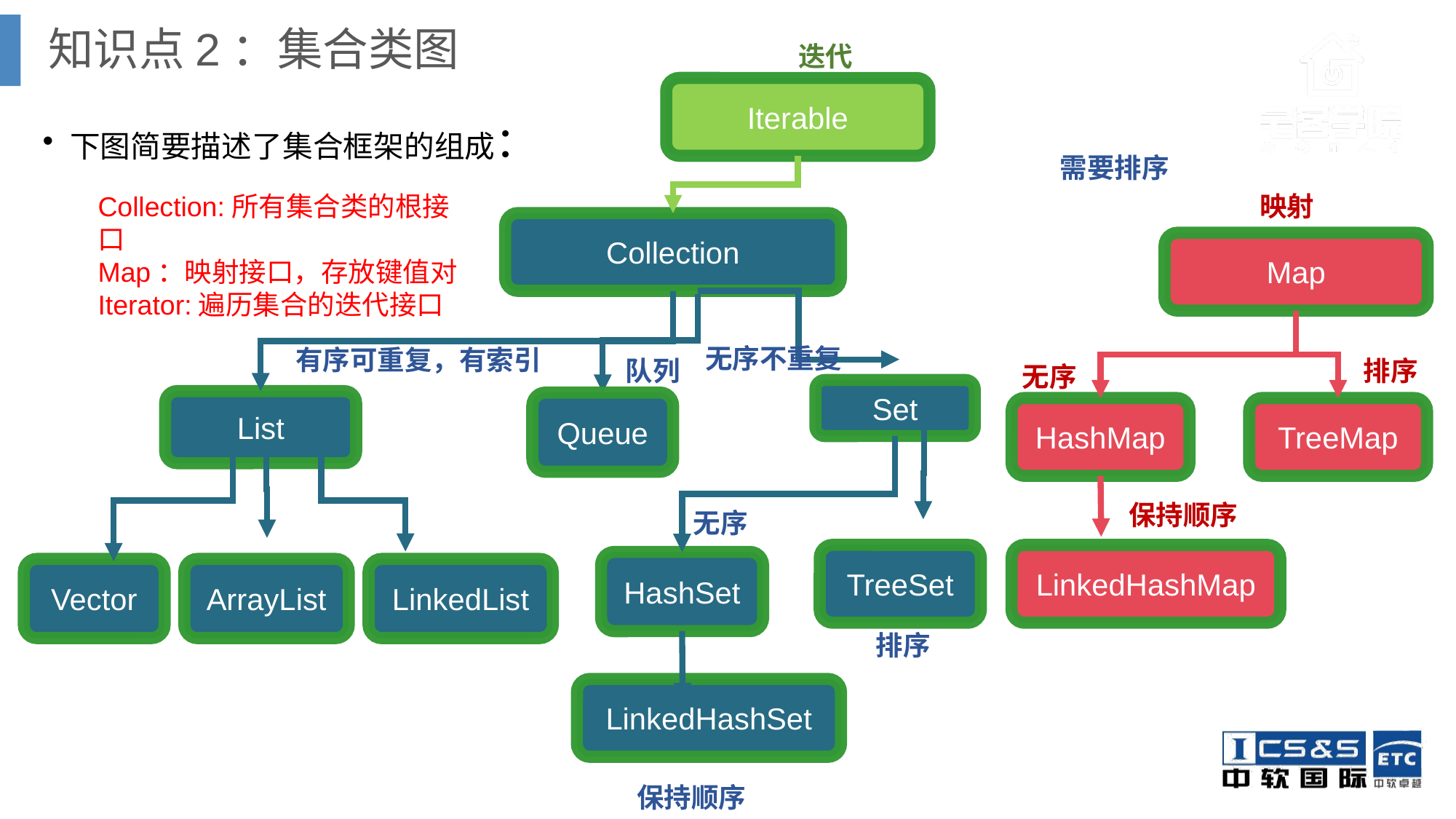

# 知识点2：集合类图
迭代
Iterable
下图简要描述了集合框架的组成：
需要排序
映射
Collection:所有集合类的根接口
Map：映射接口，存放键值对
Iterator:遍历集合的迭代接口
Collection
Set
List
TreeSet
HashSet
LinkedHashSet
Map
无序不重复
有序可重复，有索引
队列
排序
无序
Queue
HashMap
TreeMap
保持顺序
无序
LinkedHashMap
Vector
ArrayList
LinkedList
排序
   保持顺序